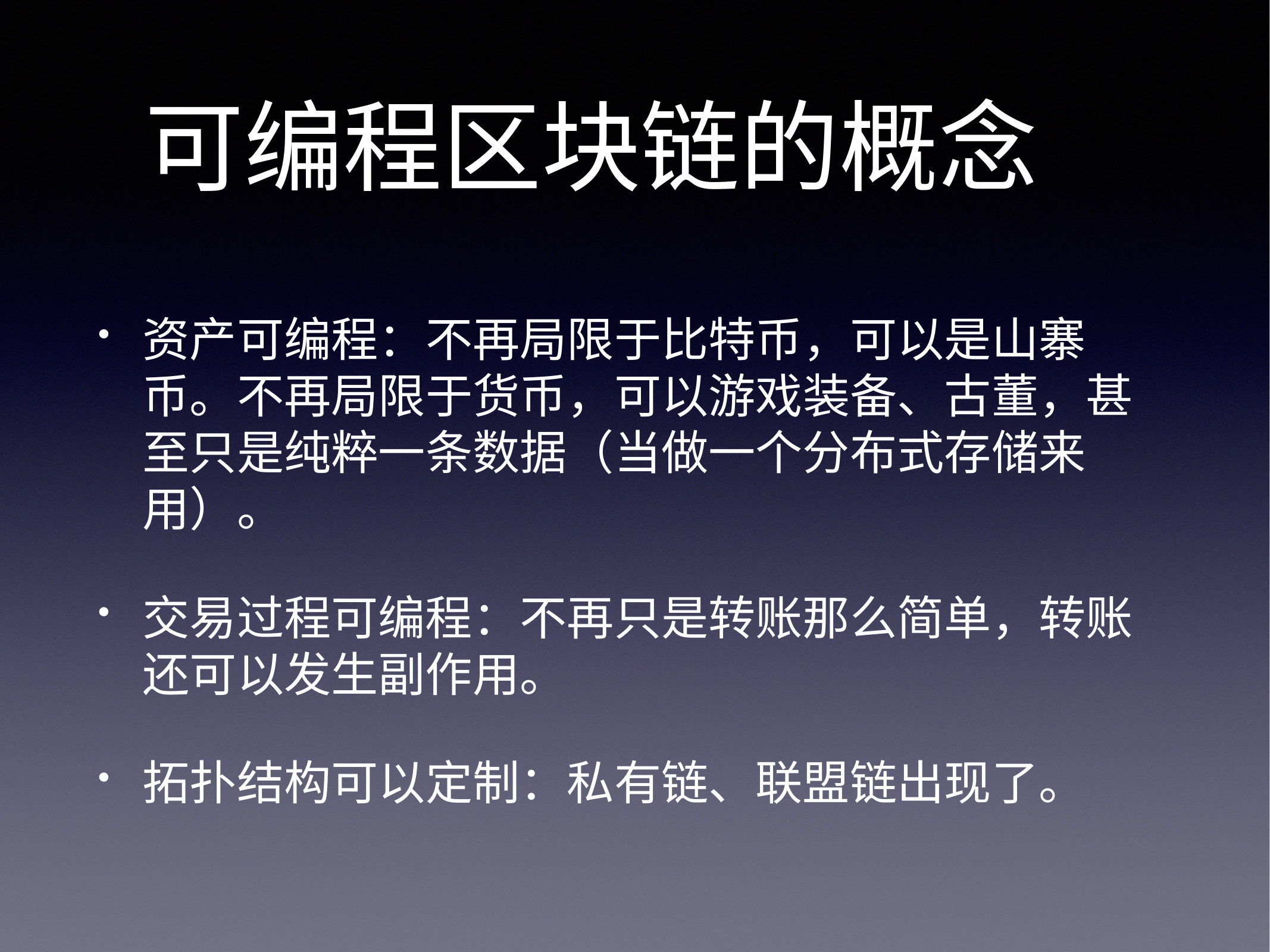

# 可编程区块链的概念
资产可编程：不再局限于比特币，可以是山寨币。不再局限于货币，可以游戏装备、古董，甚至只是纯粹一条数据（当做一个分布式存储来用）。
交易过程可编程：不再只是转账那么简单，转账还可以发生副作用。
拓扑结构可以定制：私有链、联盟链出现了。